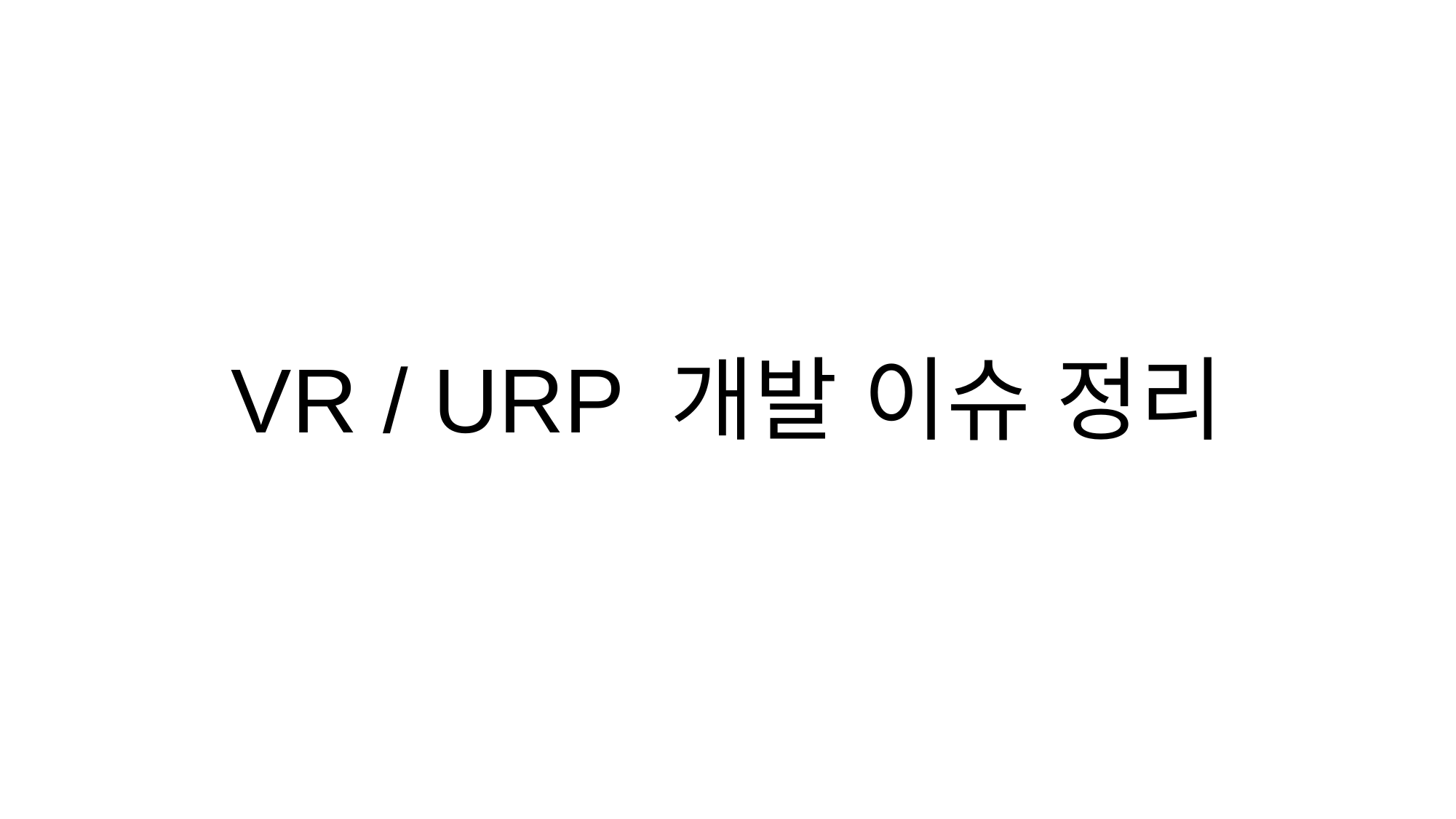

# VR / URP 개발 이슈 정리